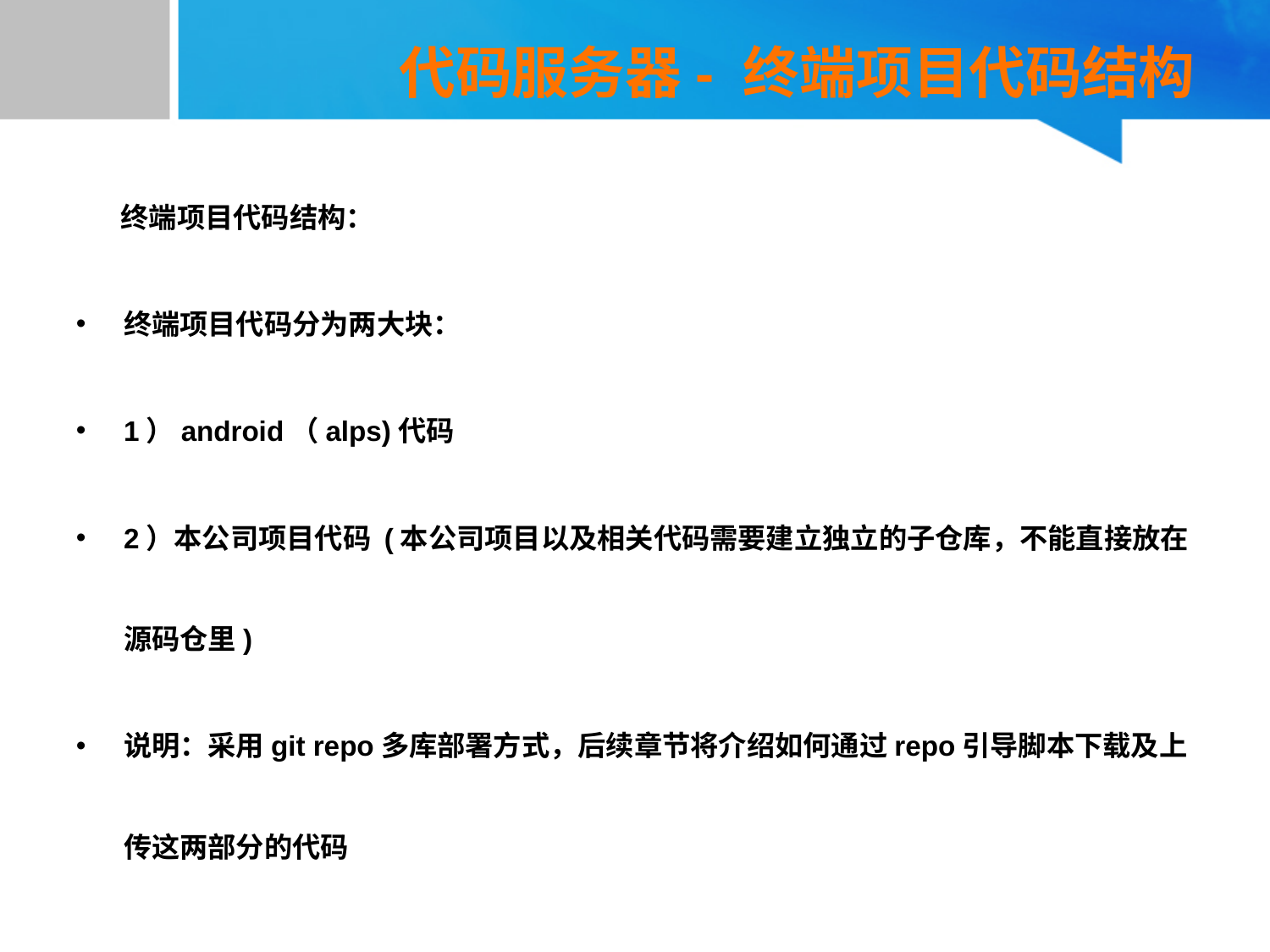

# 代码服务器- 终端项目代码结构
      终端项目代码结构：
终端项目代码分为两大块：
1）android（alps)代码
2）本公司项目代码 (本公司项目以及相关代码需要建立独立的子仓库，不能直接放在源码仓里)
说明：采用git repo多库部署方式，后续章节将介绍如何通过repo引导脚本下载及上传这两部分的代码